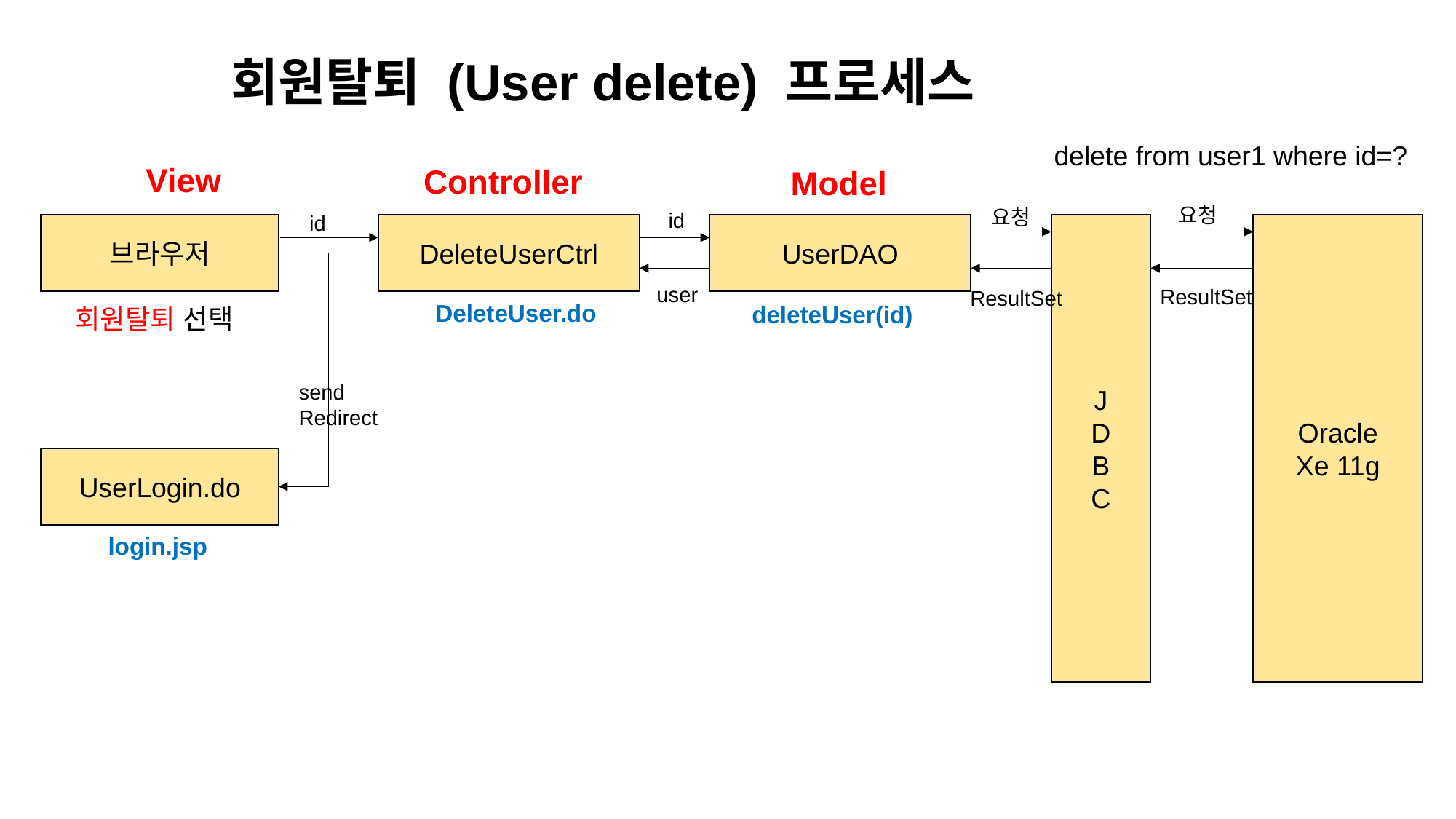

회원탈퇴 (User delete) 프로세스
delete from user1 where id=?
View
Controller
Model
요청
요청
id
id
브라우저
DeleteUserCtrl
UserDAO
J
D
B
C
Oracle
Xe 11g
user
ResultSet
ResultSet
DeleteUser.do
deleteUser(id)
회원탈퇴 선택
send
Redirect
UserLogin.do
login.jsp